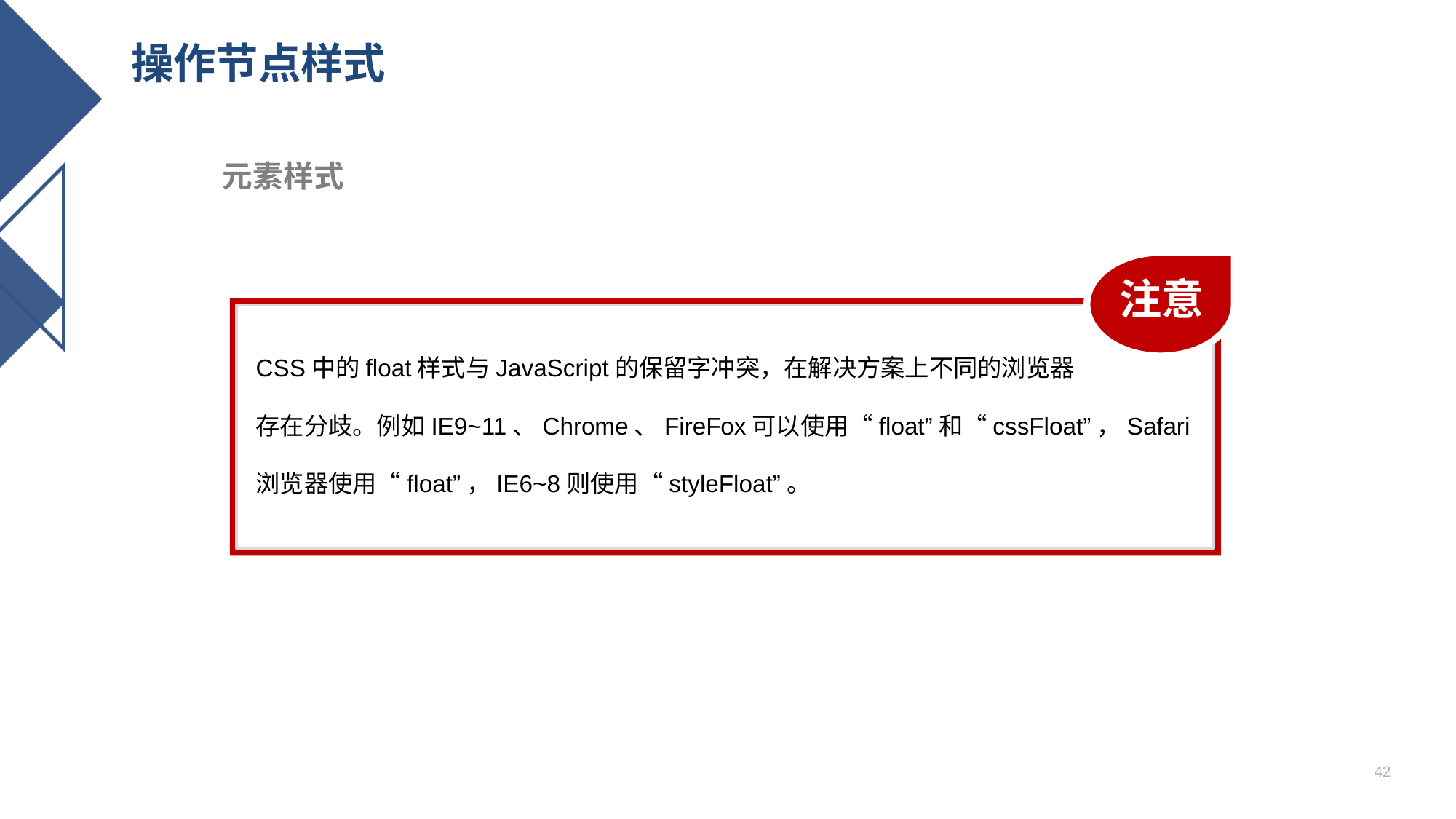

# 操作节点样式
元素样式

注意

CSS中的float样式与JavaScript的保留字冲突，在解决方案上不同的浏览器
存在分歧。例如IE9~11、Chrome、FireFox可以使用“float”和“cssFloat”，Safari浏览器使用“float”，IE6~8则使用“styleFloat”。
42